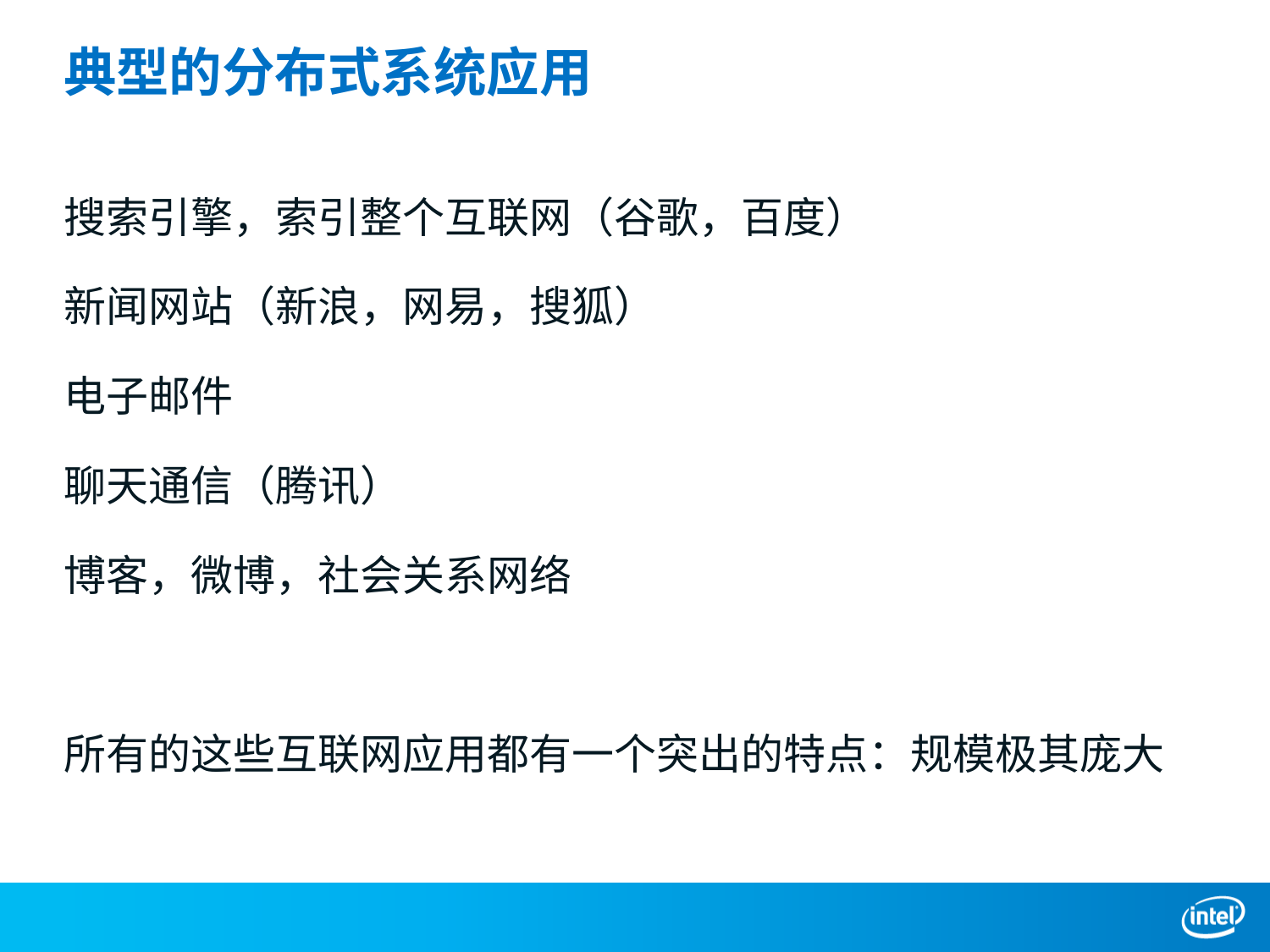

# 典型的分布式系统应用
搜索引擎，索引整个互联网（谷歌，百度）
新闻网站（新浪，网易，搜狐）
电子邮件
聊天通信（腾讯）
博客，微博，社会关系网络

所有的这些互联网应用都有一个突出的特点：规模极其庞大